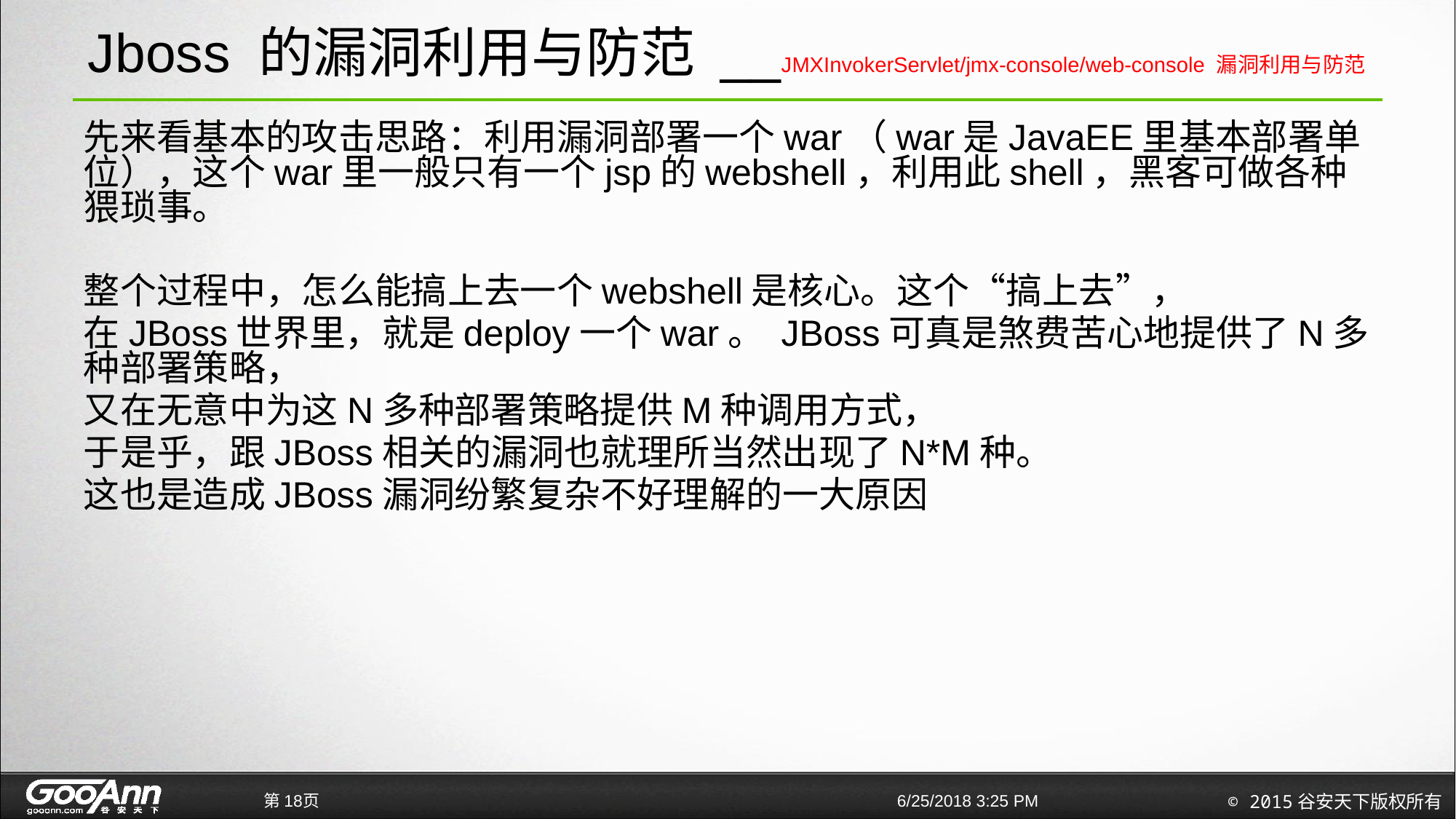

# Jboss 的漏洞利用与防范 __JMXInvokerServlet/jmx-console/web-console 漏洞利用与防范
先来看基本的攻击思路：利用漏洞部署一个war（war是JavaEE里基本部署单位），这个war里一般只有一个jsp的webshell，利用此shell，黑客可做各种猥琐事。

整个过程中，怎么能搞上去一个webshell是核心。这个“搞上去”，
在JBoss世界里，就是deploy一个war。 JBoss可真是煞费苦心地提供了N多种部署策略，
又在无意中为这N多种部署策略提供M种调用方式，
于是乎，跟JBoss相关的漏洞也就理所当然出现了N*M种。
这也是造成JBoss漏洞纷繁复杂不好理解的一大原因